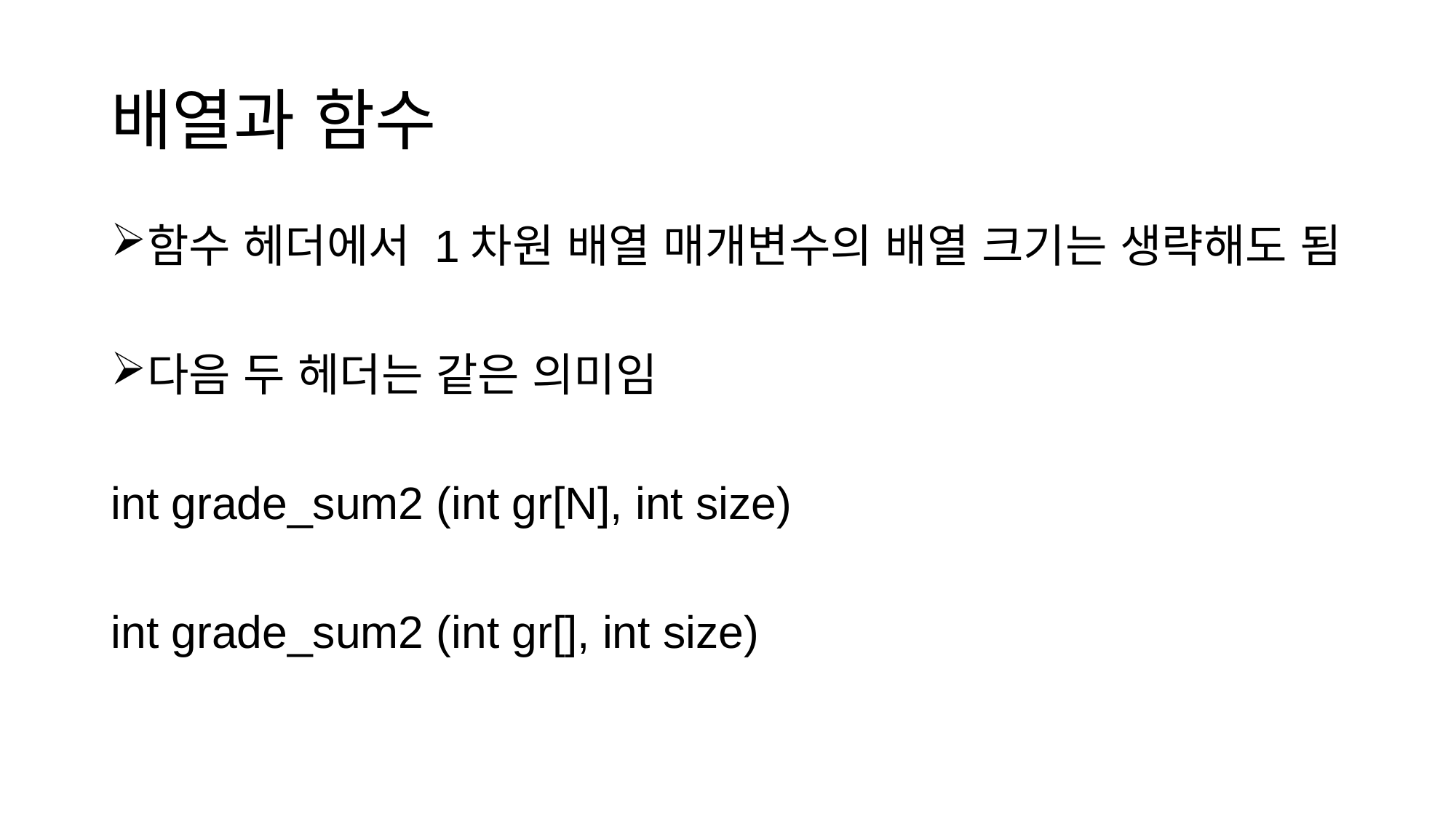

# 배열과 함수
함수 헤더에서 1차원 배열 매개변수의 배열 크기는 생략해도 됨

다음 두 헤더는 같은 의미임

int grade_sum2 (int gr[N], int size)

int grade_sum2 (int gr[], int size)